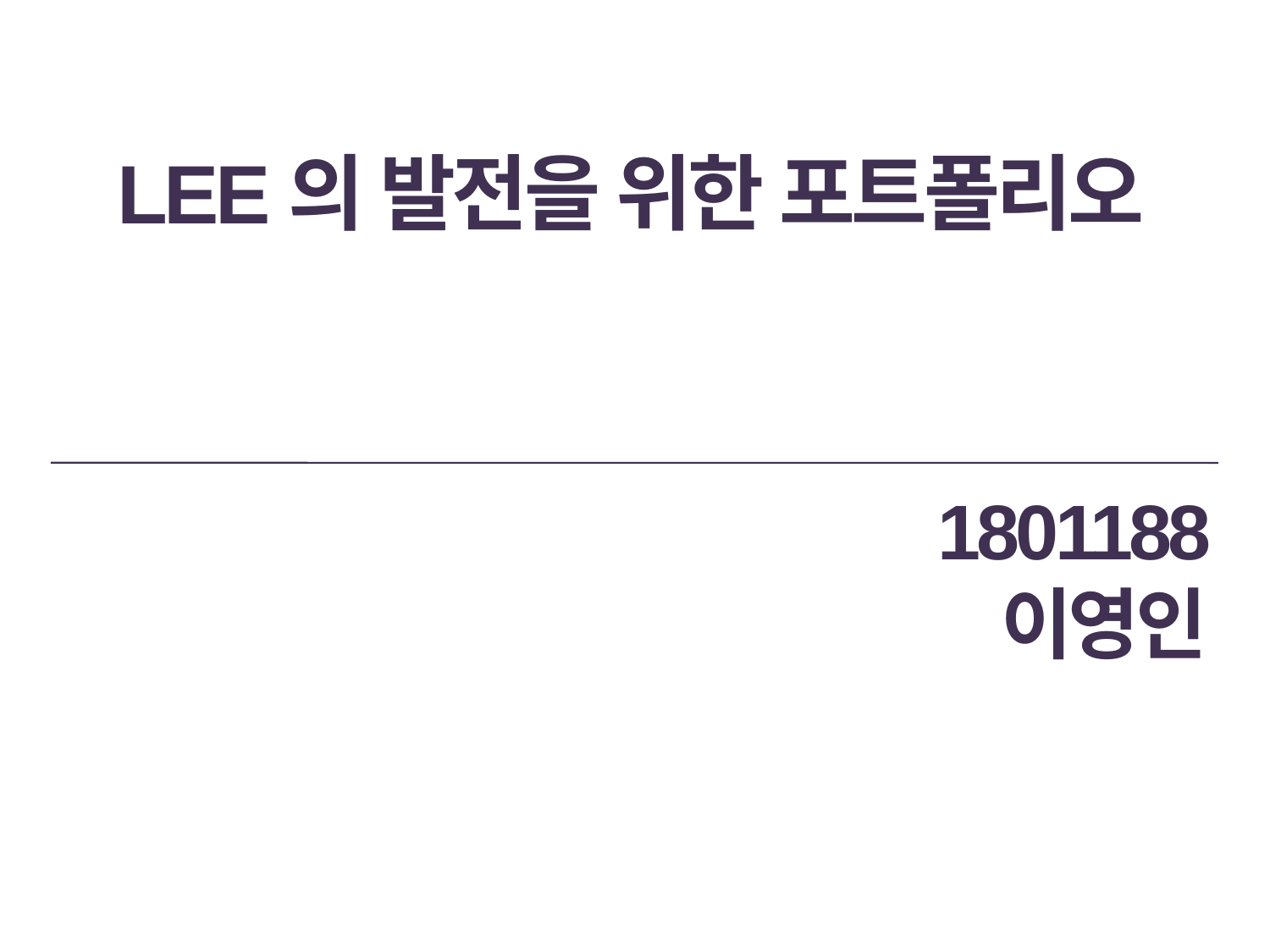

# LEE의 발전을 위한 포트폴리오
1801188 이영인